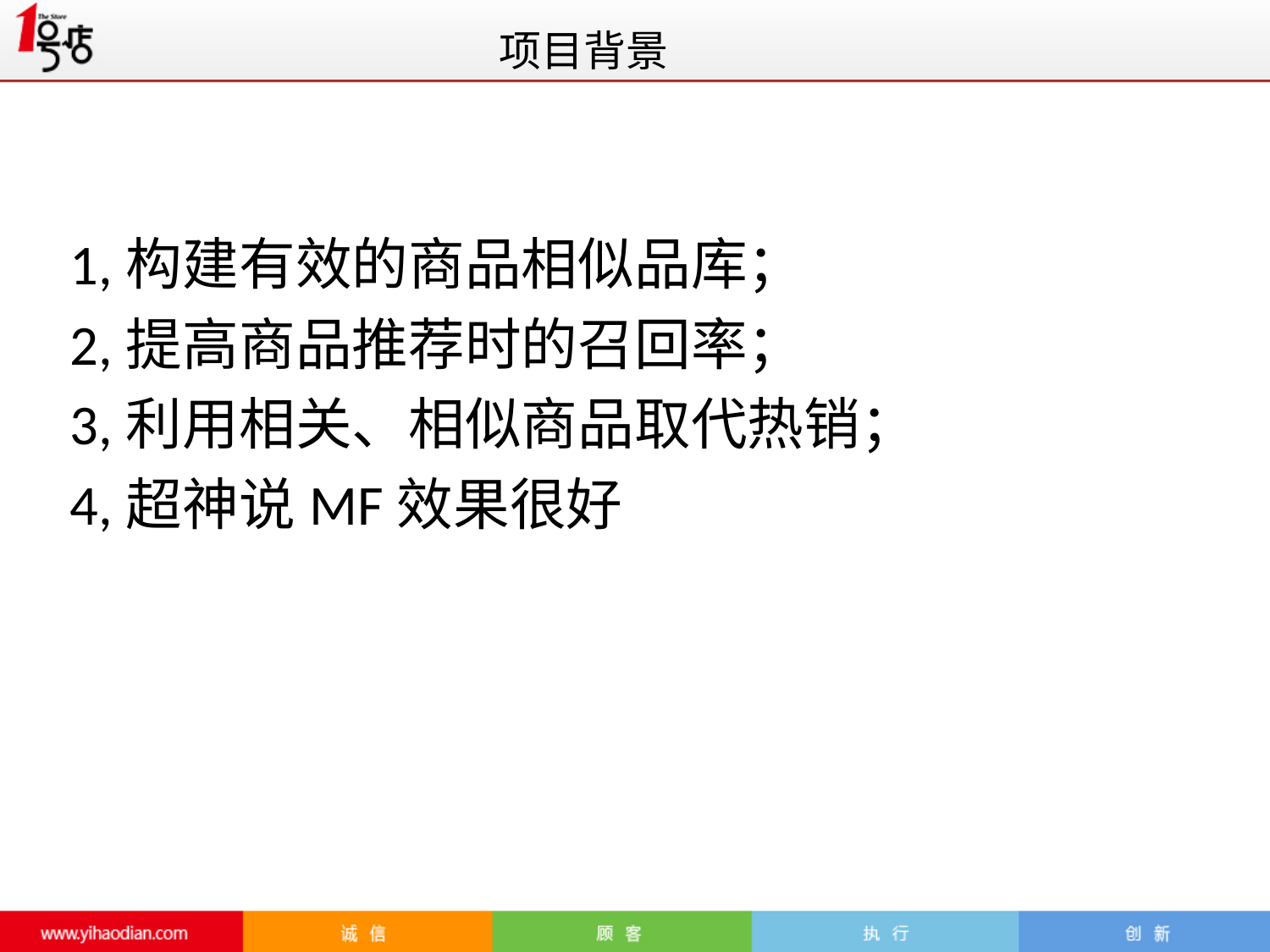

# 项目背景
1,构建有效的商品相似品库；
2,提高商品推荐时的召回率；
3,利用相关、相似商品取代热销；
4,超神说MF效果很好